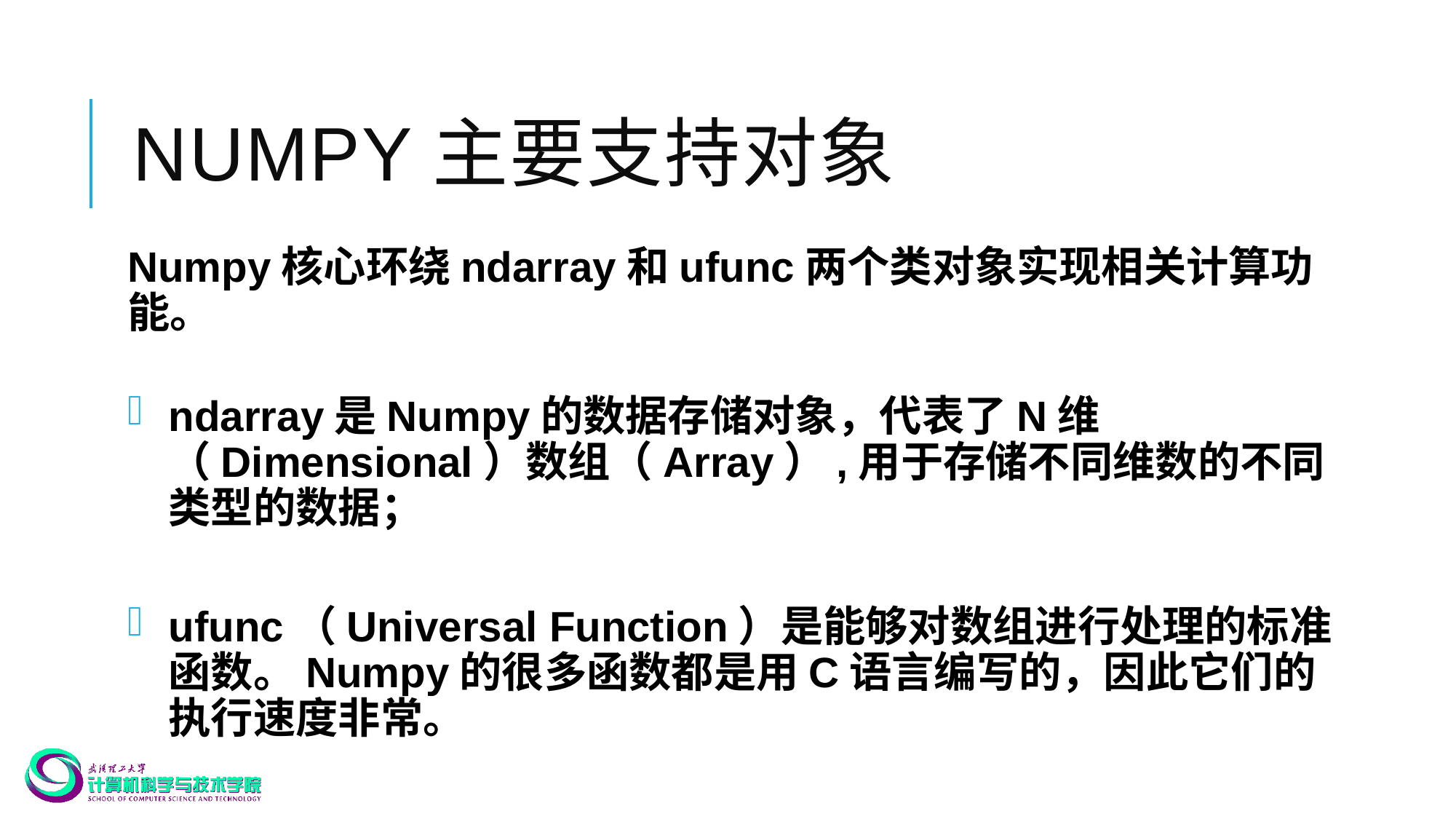

# Numpy主要支持对象
Numpy核心环绕ndarray和ufunc两个类对象实现相关计算功能。

ndarray是Numpy的数据存储对象，代表了N维（Dimensional）数组（Array）,用于存储不同维数的不同类型的数据；

ufunc（Universal Function）是能够对数组进行处理的标准函数。Numpy的很多函数都是用C语言编写的，因此它们的执行速度非常。